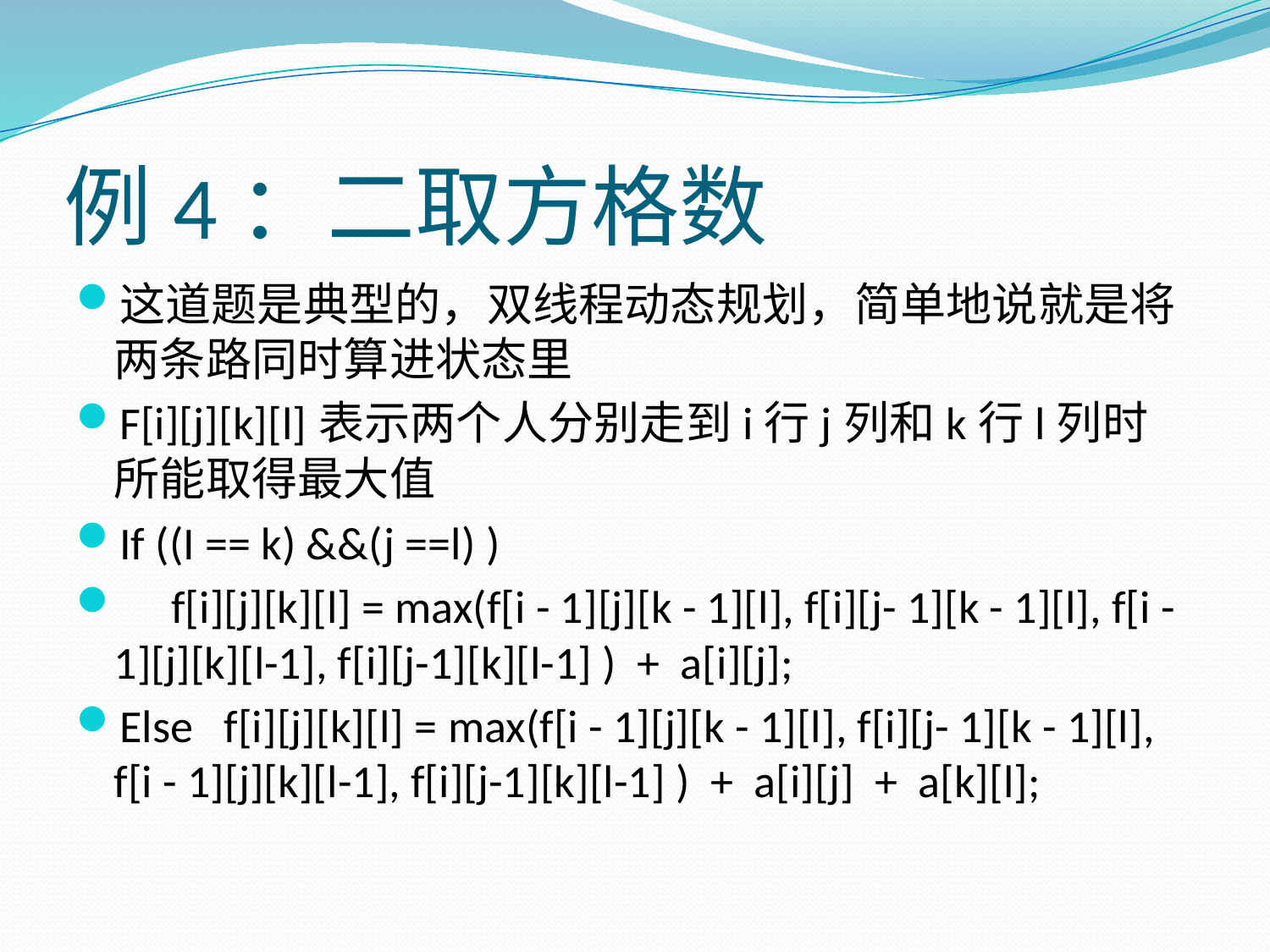

# 例4：二取方格数
这道题是典型的，双线程动态规划，简单地说就是将两条路同时算进状态里
F[i][j][k][l]表示两个人分别走到i行j列和k行l列时所能取得最大值
If ((I == k) &&(j ==l) )
     f[i][j][k][l] = max(f[i - 1][j][k - 1][l], f[i][j- 1][k - 1][l], f[i - 1][j][k][l-1], f[i][j-1][k][l-1] )  +  a[i][j];
Else   f[i][j][k][l] = max(f[i - 1][j][k - 1][l], f[i][j- 1][k - 1][l], f[i - 1][j][k][l-1], f[i][j-1][k][l-1] )  +  a[i][j]  +  a[k][l];